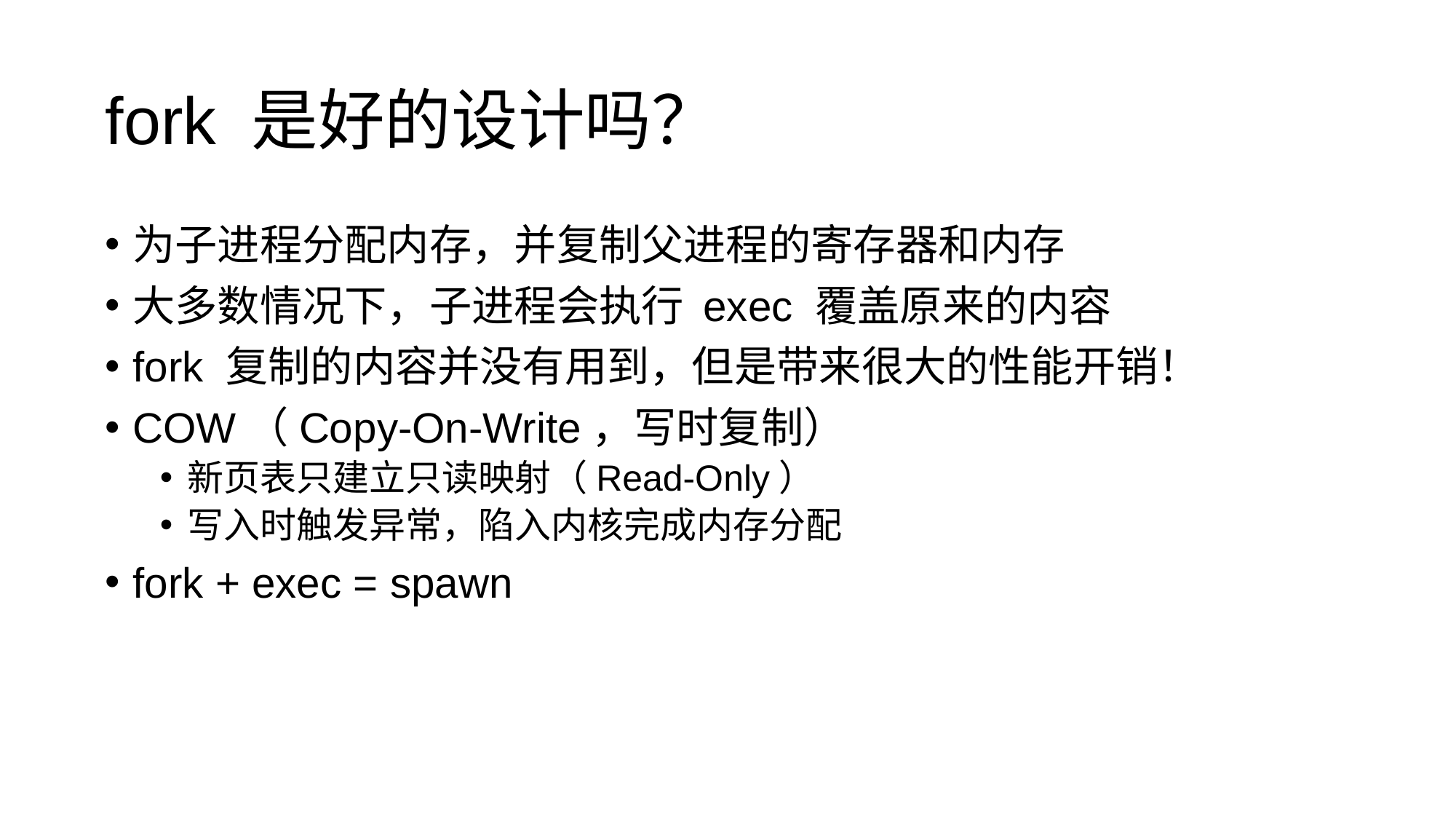

# fork 是好的设计吗？
为子进程分配内存，并复制父进程的寄存器和内存
大多数情况下，子进程会执行 exec 覆盖原来的内容
fork 复制的内容并没有用到，但是带来很大的性能开销！
COW（Copy-On-Write，写时复制）
新页表只建立只读映射（Read-Only）
写入时触发异常，陷入内核完成内存分配
fork + exec = spawn